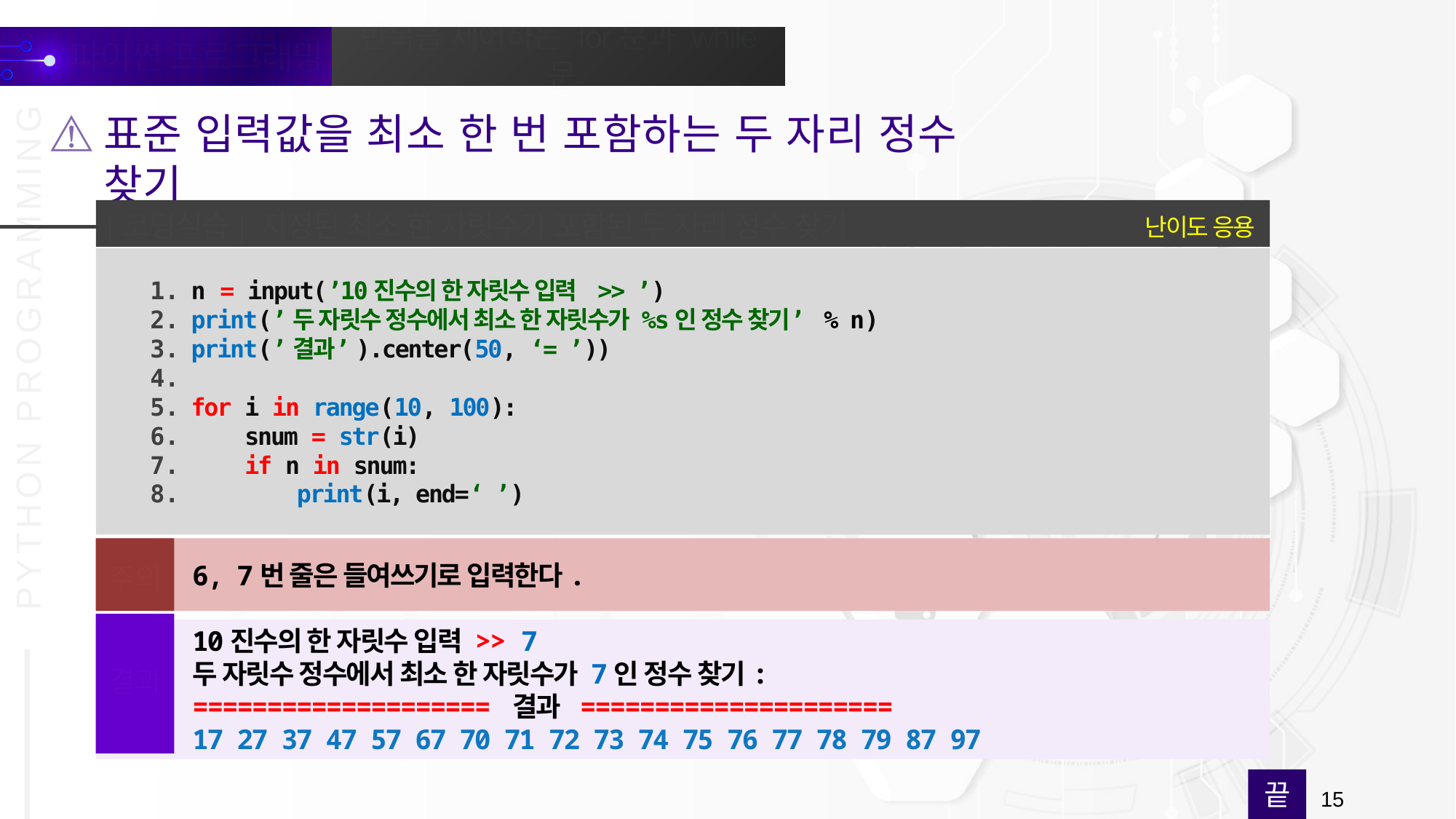

표준 입력값을 최소 한 번 포함하는 두 자리 정수 찾기

난이도 응용
[코딩실습] 지정된 최소 한 자릿수가 포함된 두 자리 정수 찾기
n = input(’10진수의 한 자릿수 입력 >> ’)
print(’두 자릿수 정수에서 최소 한 자릿수가 %s인 정수 찾기’ % n)
print(’결과’).center(50, ‘= ’))

for i in range(10, 100):
    snum = str(i)
    if n in snum:
        print(i, end=‘ ’)
6, 7번 줄은 들여쓰기로 입력한다.

주의

10진수의 한 자릿수 입력 >> 7
두 자릿수 정수에서 최소 한 자릿수가 7인 정수 찾기:
==================== 결과  =====================
17 27 37 47 57 67 70 71 72 73 74 75 76 77 78 79 87 97
결과
끝
15